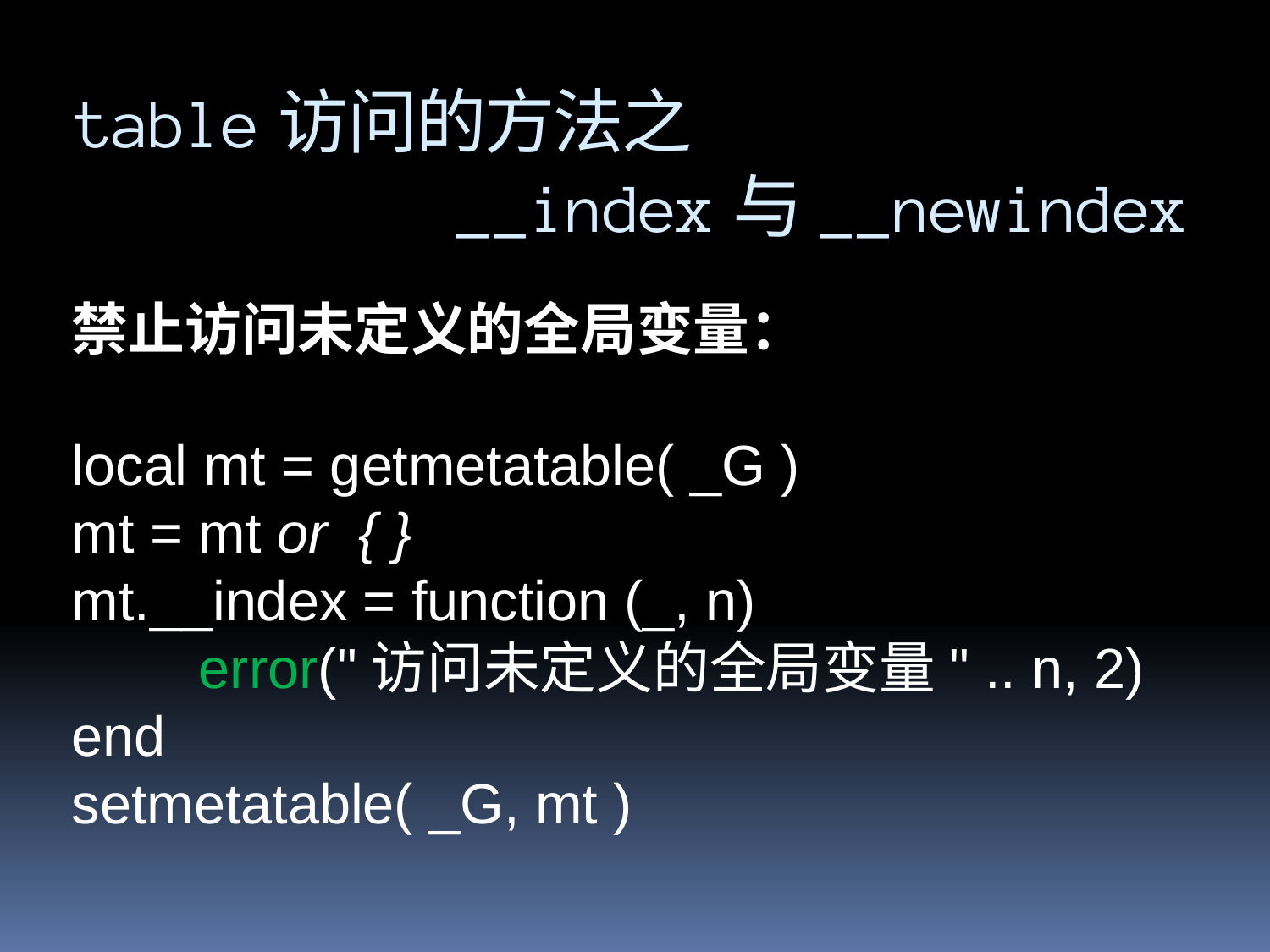

table访问的方法之
			__index与__newindex
禁止访问未定义的全局变量：

local mt = getmetatable( _G )
mt = mt or  { }
mt.__index = function (_, n)
	error("访问未定义的全局变量" .. n, 2)
end
setmetatable( _G, mt )